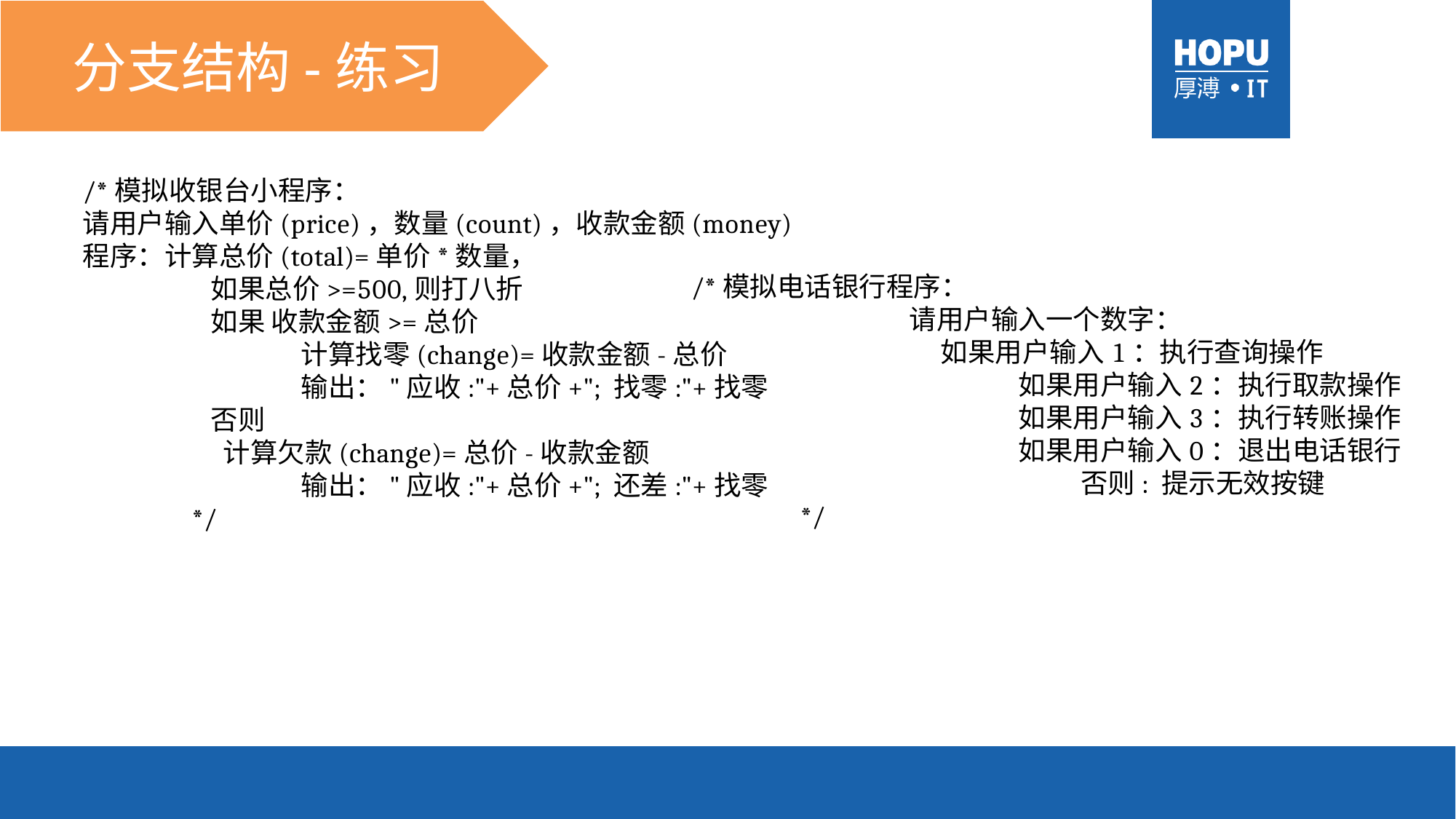

分支结构-练习
/*模拟收银台小程序：
请用户输入单价(price)，数量(count)，收款金额(money)
程序：计算总价(total)=单价*数量，
	  如果总价>=500,则打八折
	  如果 收款金额>=总价
		计算找零(change)=收款金额-总价
		输出："应收:"+总价+"; 找零:"+找零
	  否则
	    计算欠款(change)=总价-收款金额
		输出："应收:"+总价+"; 还差:"+找零
	*/
/*模拟电话银行程序：
		请用户输入一个数字：
		    如果用户输入1：执行查询操作
			如果用户输入2：执行取款操作
			如果用户输入3：执行转账操作
			如果用户输入0：退出电话银行
			         否则: 提示无效按键
	*/